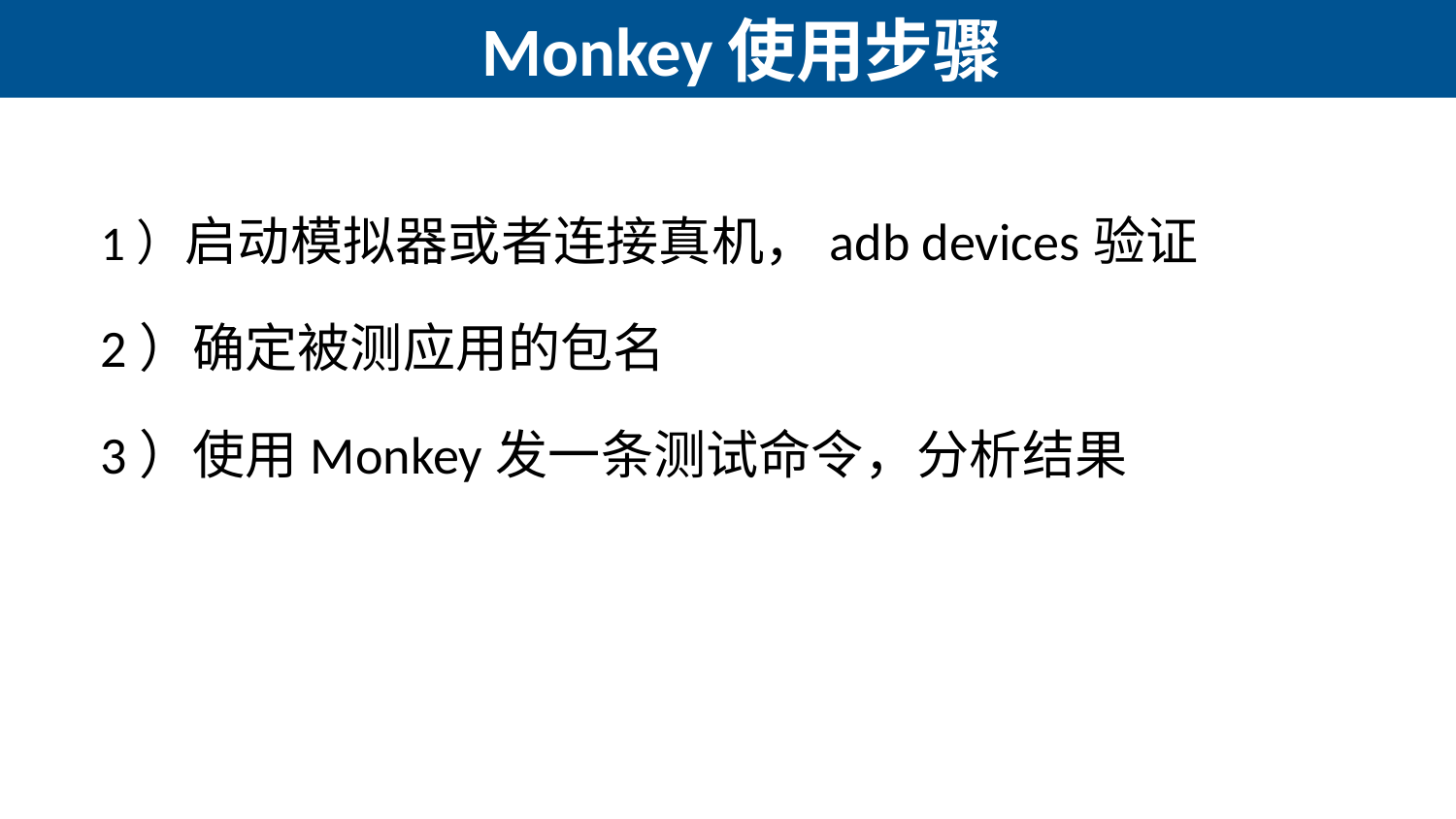

# Monkey使用步骤
1）启动模拟器或者连接真机，adb devices验证
2）确定被测应用的包名
3）使用Monkey发一条测试命令，分析结果